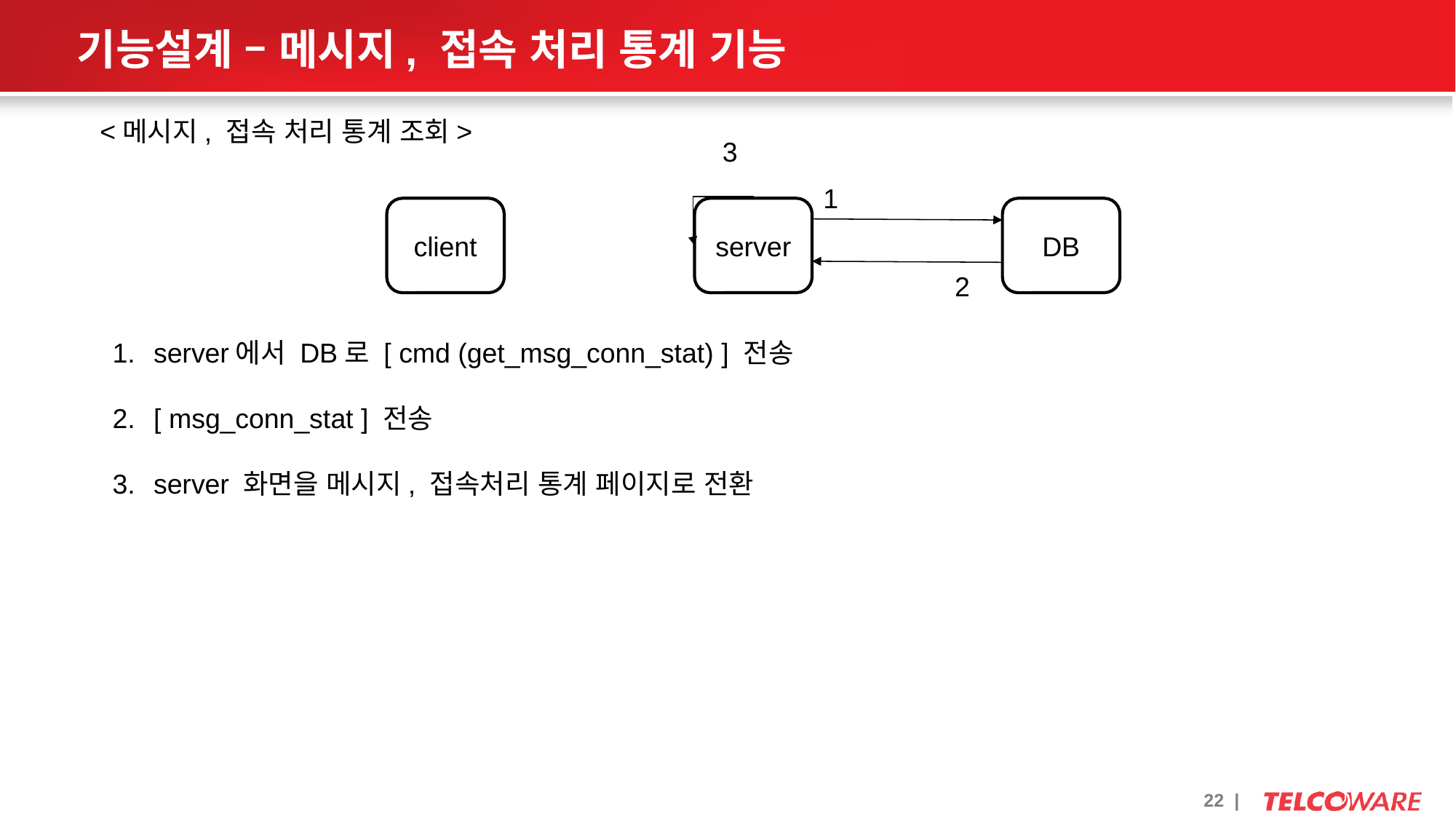

기능설계 – 메시지, 접속 처리 통계 기능
<메시지, 접속 처리 통계 조회>
3
1
client
server
DB
2
server에서 DB로 [ cmd (get_msg_conn_stat) ] 전송
[ msg_conn_stat ] 전송
server 화면을 메시지, 접속처리 통계 페이지로 전환